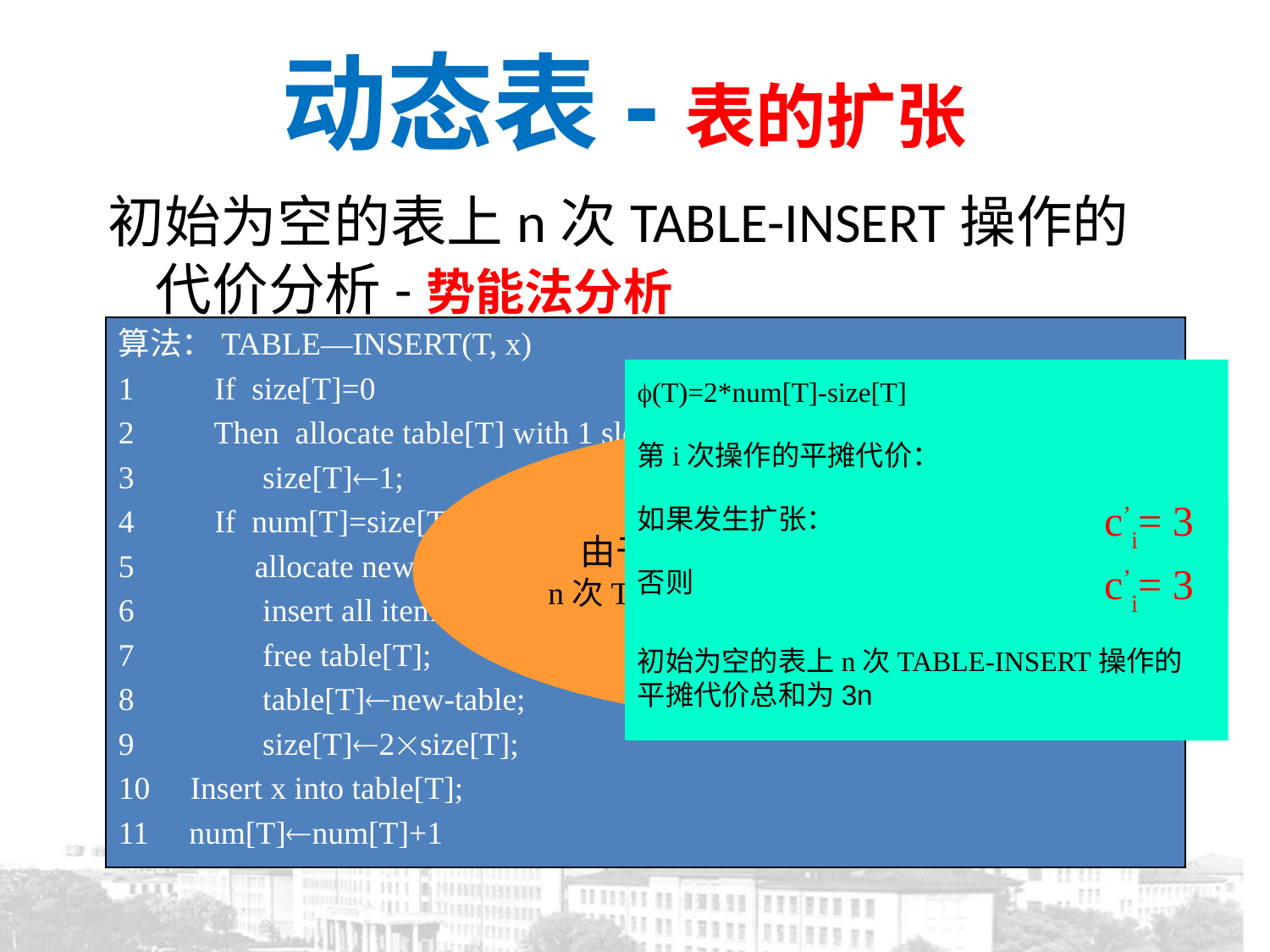

# 动态表-表的扩张
初始为空的表上n次TABLE-INSERT操作的代价分析-势能法分析
算法：TABLE—INSERT(T, x)
1          If  size[T]=0
2          Then  allocate table[T] with 1 slot;
3                size[T]←1;
4          If  num[T]=size[T] Then
5               allocate new table with 2×size[T] slots;
6                insert all items in table[T] into new-table;
7                free table[T];
8                table[T]←new-table;
9                size[T]←2×size[T];
10     Insert x into table[T];
11     num[T]←num[T]+1
φ(T)=2*num[T]-size[T]
?势怎么定义
才能使得表满发生扩张时
势能能支付扩张的代价
如果势能函数满足：
1 刚扩充完，φ(T)=0
2 表满时 φ(T)=size(T)
势能函数满足要求并且：
由于num[T]≥size[T]/2，φ(T)≥0
n次TABLE—INSERT操作的总的平摊代价
就是总的实际代价的一个上界
第i次操作的平摊代价：
如果发生扩张：
c’i= 3
否则
c’i= 3
初始为空的表上n次TABLE-INSERT操作的
平摊代价总和为3n